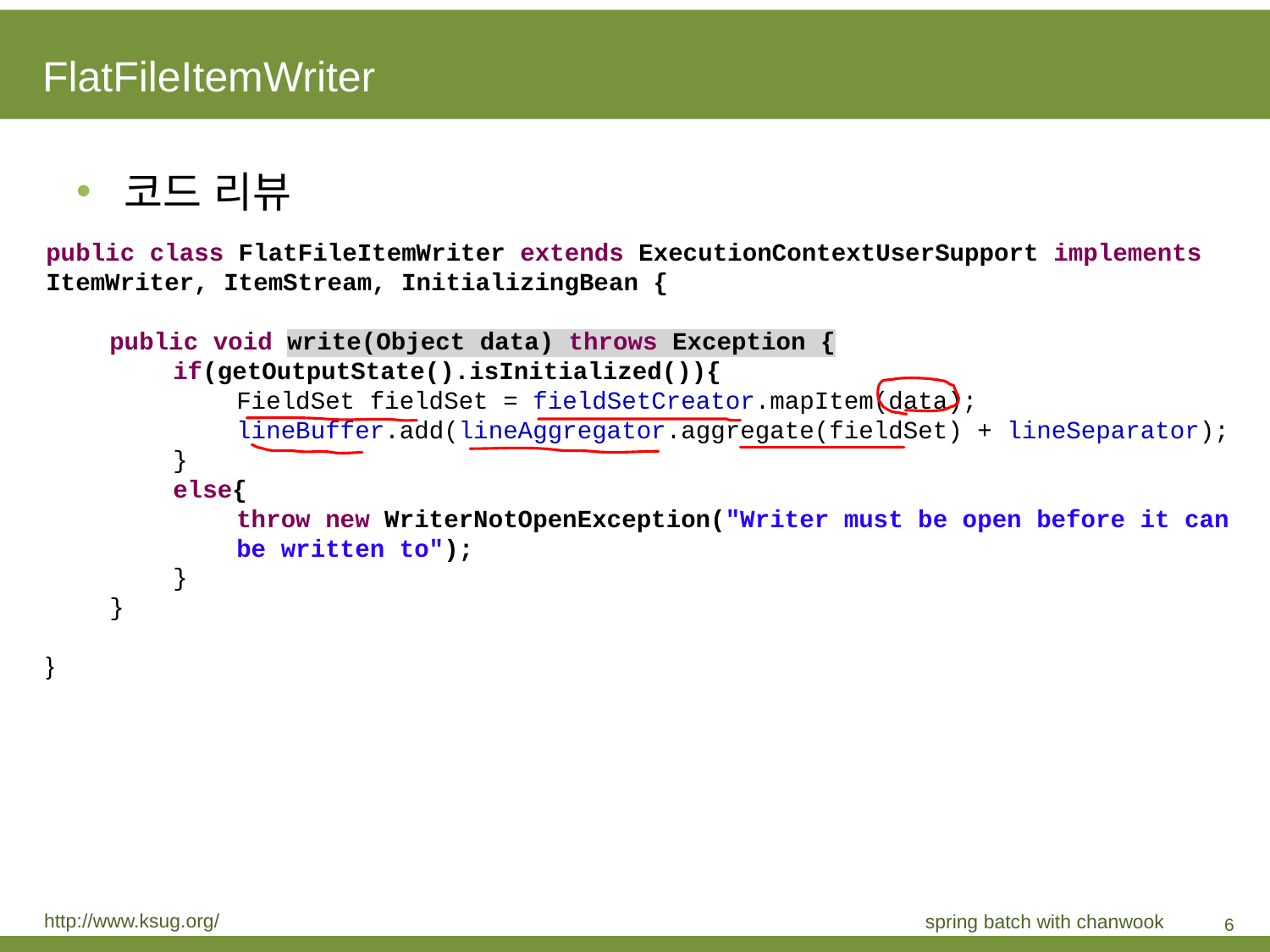

# FlatFileItemWriter
코드 리뷰
public class FlatFileItemWriter extends ExecutionContextUserSupport implements ItemWriter, ItemStream, InitializingBean {

public void write(Object data) throws Exception {
if(getOutputState().isInitialized()){
FieldSet fieldSet = fieldSetCreator.mapItem(data);
lineBuffer.add(lineAggregator.aggregate(fieldSet) + lineSeparator);
}
else{
throw new WriterNotOpenException("Writer must be open before it can be written to");
}
}

}
http://www.ksug.org/
spring batch with chanwook
6